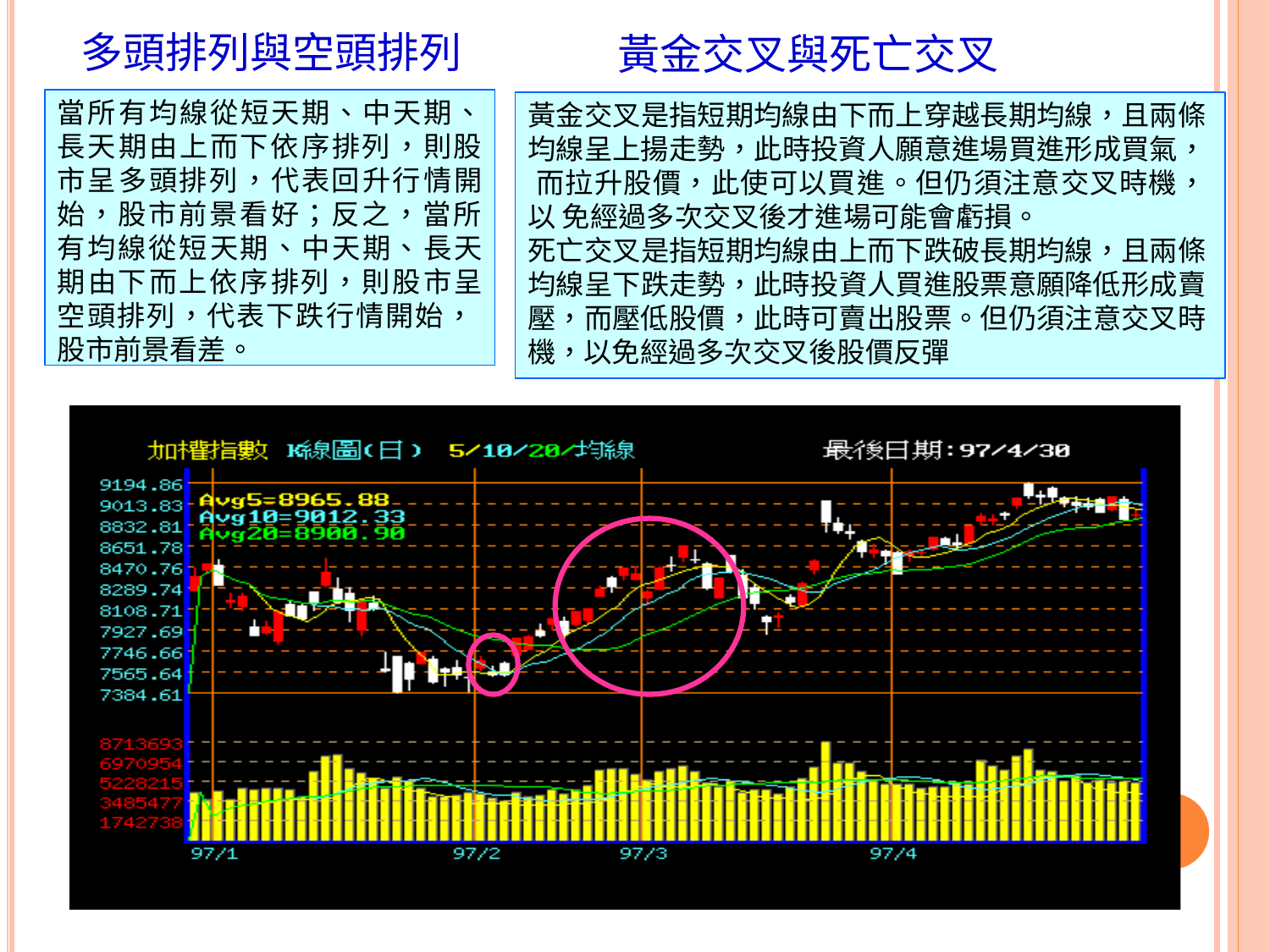

# 多頭排列與空頭排列
黃金交叉與死亡交叉
當所有均線從短天期、中天期、 長天期由上而下依序排列，則股 市呈多頭排列，代表回升行情開 始，股市前景看好；反之，當所 有均線從短天期、中天期、長天 期由下而上依序排列，則股市呈 空頭排列，代表下跌行情開始，  股市前景看差。

黃金交叉是指短期均線由下而上穿越長期均線，且兩條 均線呈上揚走勢，此時投資人願意進場買進形成買氣，  而拉升股價，此使可以買進。但仍須注意交叉時機，以 免經過多次交叉後才進場可能會虧損。
死亡交叉是指短期均線由上而下跌破長期均線，且兩條 均線呈下跌走勢，此時投資人買進股票意願降低形成賣 壓，而壓低股價，此時可賣出股票。但仍須注意交叉時 機，以免經過多次交叉後股價反彈